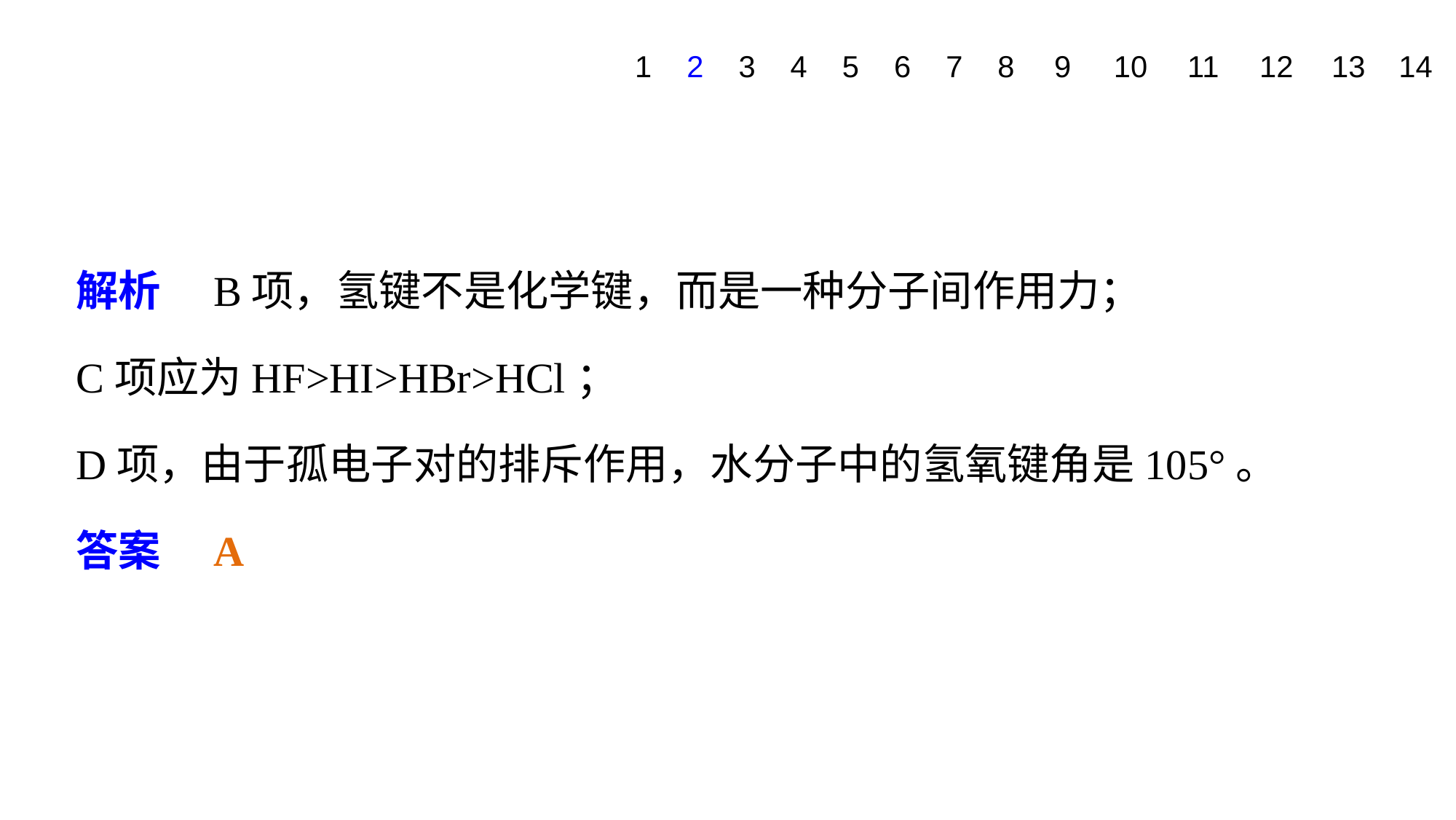

1
2
3
4
5
6
7
8
9
10
11
12
13
14
解析　B项，氢键不是化学键，而是一种分子间作用力；
C项应为HF>HI>HBr>HCl；
D项，由于孤电子对的排斥作用，水分子中的氢氧键角是105°。
答案　A